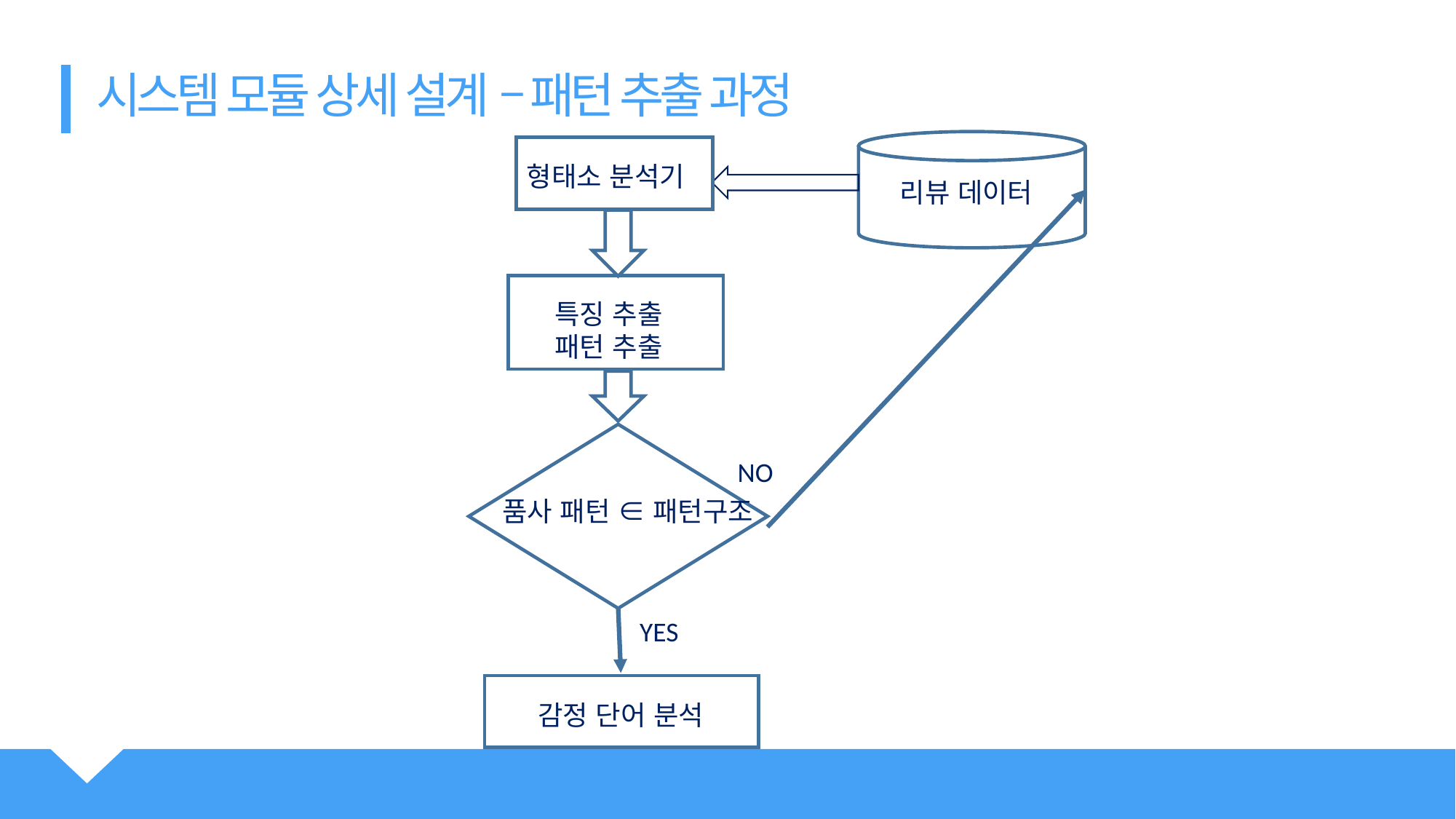

시스템 모듈 상세 설계 – 패턴 추출 과정

리뷰 데이터

형태소 분석기

특징 추출
패턴 추출
NO
YES

품사 패턴 ∈ 패턴구조

감정 단어 분석